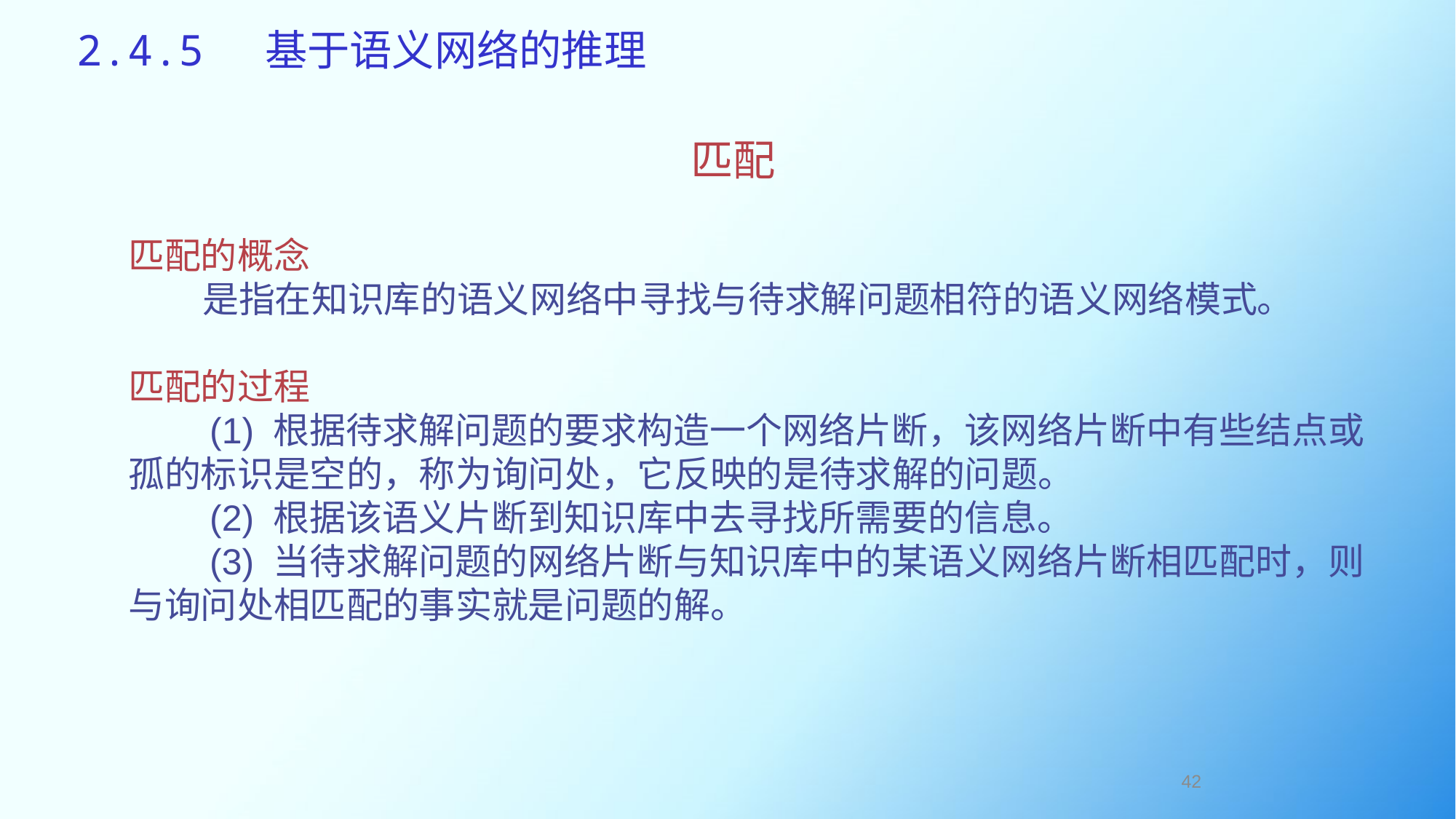

# 2.4.5  基于语义网络的推理
匹配
匹配的概念
        是指在知识库的语义网络中寻找与待求解问题相符的语义网络模式。

匹配的过程
        (1) 根据待求解问题的要求构造一个网络片断，该网络片断中有些结点或孤的标识是空的，称为询问处，它反映的是待求解的问题。
        (2) 根据该语义片断到知识库中去寻找所需要的信息。
        (3) 当待求解问题的网络片断与知识库中的某语义网络片断相匹配时，则与询问处相匹配的事实就是问题的解。

42